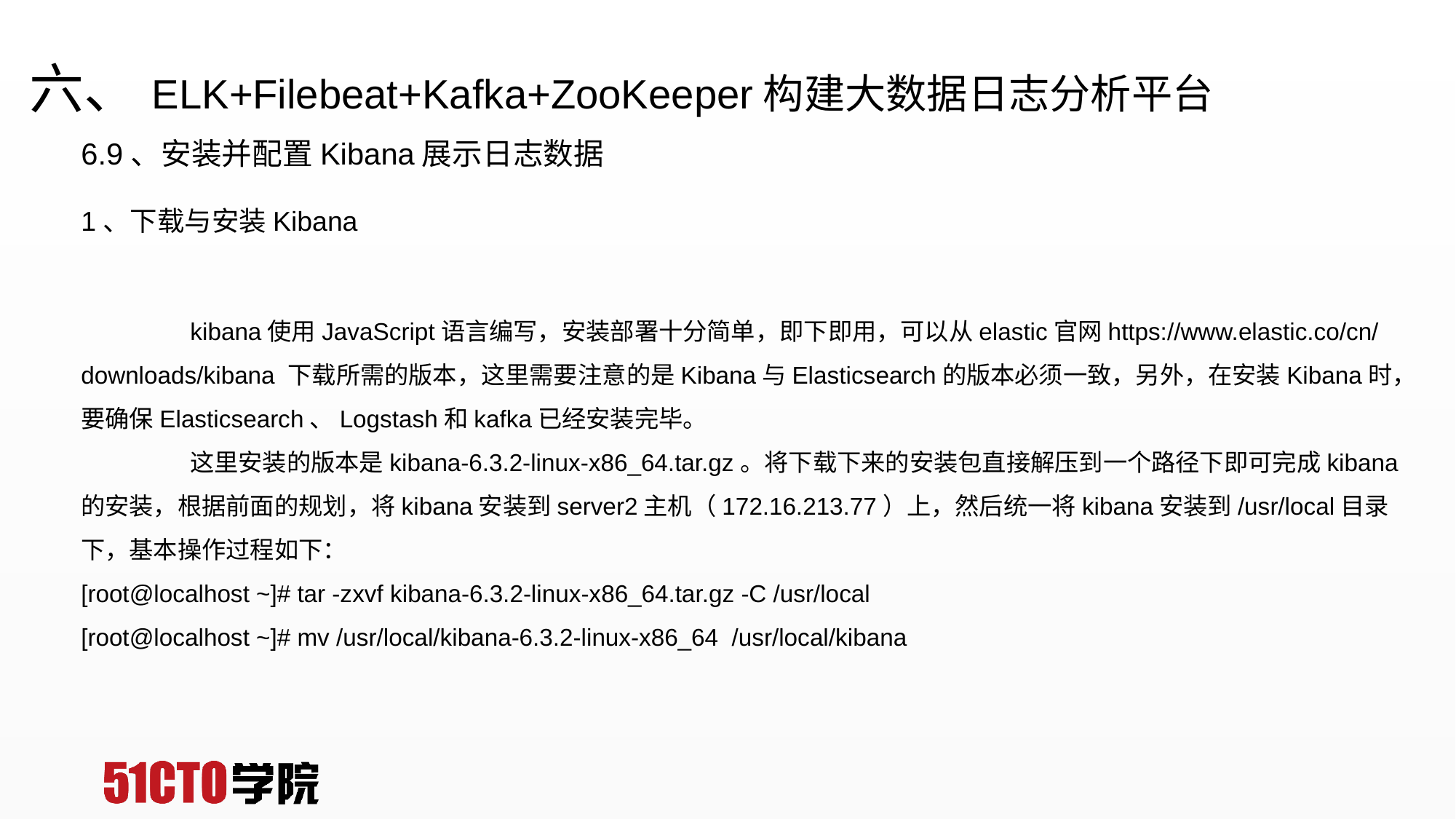

# 六、ELK+Filebeat+Kafka+ZooKeeper构建大数据日志分析平台
6.9、安装并配置Kibana展示日志数据

1、下载与安装Kibana

	kibana使用JavaScript语言编写，安装部署十分简单，即下即用，可以从elastic官网https://www.elastic.co/cn/downloads/kibana 下载所需的版本，这里需要注意的是Kibana与Elasticsearch的版本必须一致，另外，在安装Kibana时，要确保Elasticsearch、Logstash和kafka已经安装完毕。
	这里安装的版本是kibana-6.3.2-linux-x86_64.tar.gz。将下载下来的安装包直接解压到一个路径下即可完成kibana的安装，根据前面的规划，将kibana安装到server2主机（172.16.213.77）上，然后统一将kibana安装到/usr/local目录下，基本操作过程如下：
[root@localhost ~]# tar -zxvf kibana-6.3.2-linux-x86_64.tar.gz -C /usr/local
[root@localhost ~]# mv /usr/local/kibana-6.3.2-linux-x86_64  /usr/local/kibana